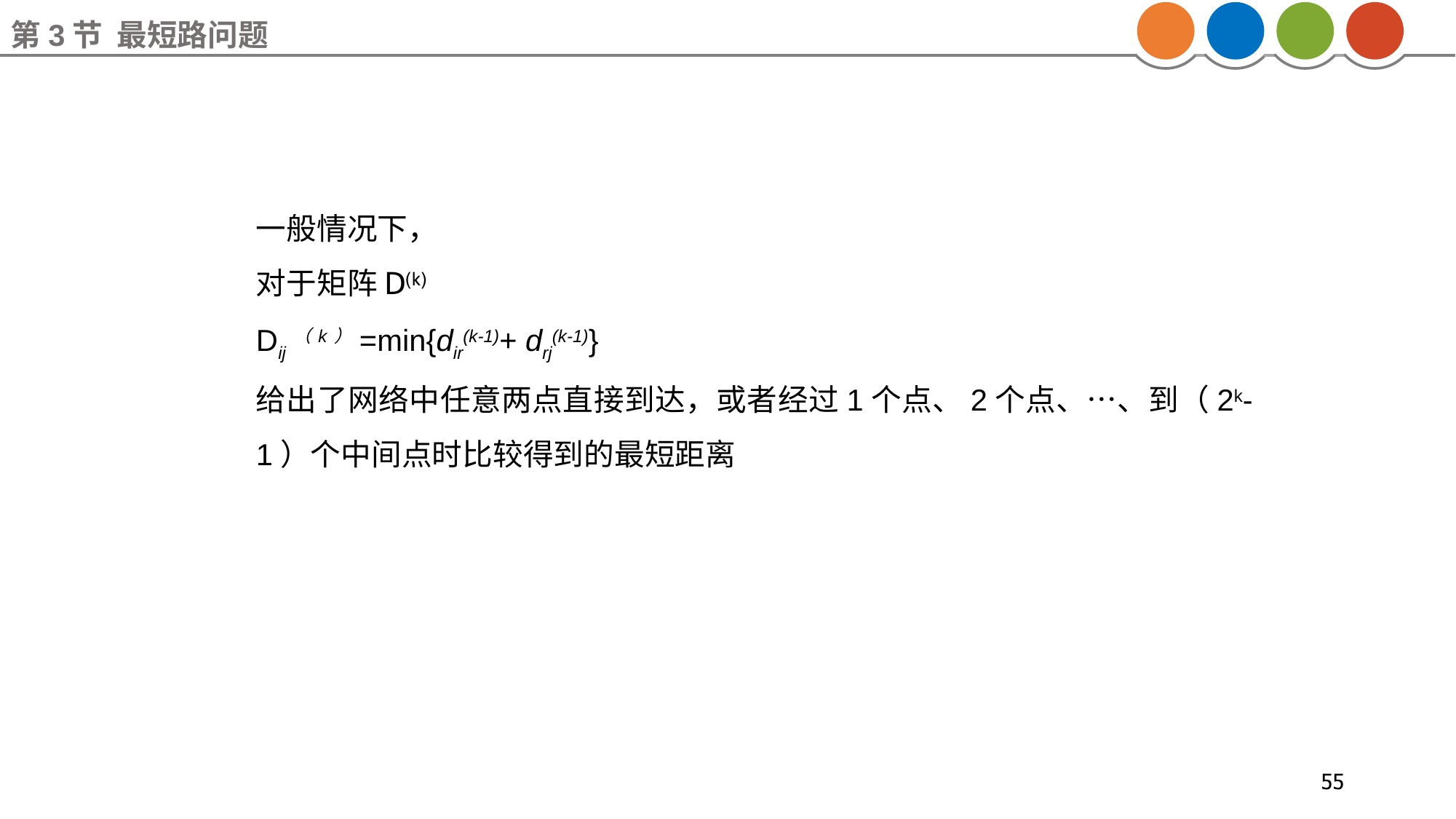

第3节  最短路问题
一般情况下，
对于矩阵D(k)
Dij（k）=min{dir(k-1)+ drj(k-1)}
给出了网络中任意两点直接到达，或者经过1个点、2个点、…、到（2k-1）个中间点时比较得到的最短距离

55